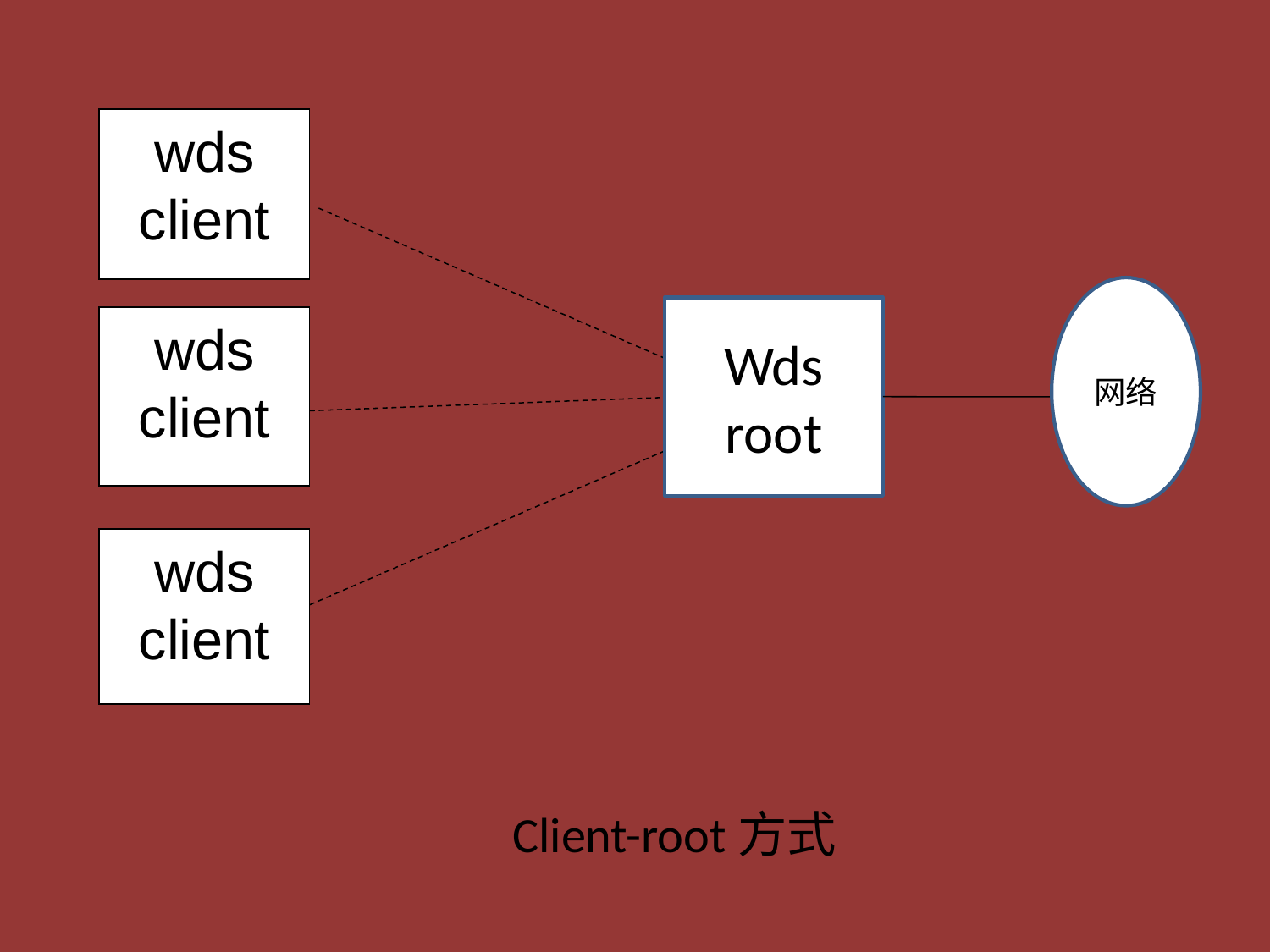

wds client

wds client

wds client
网络
Wds
root
Client-root方式